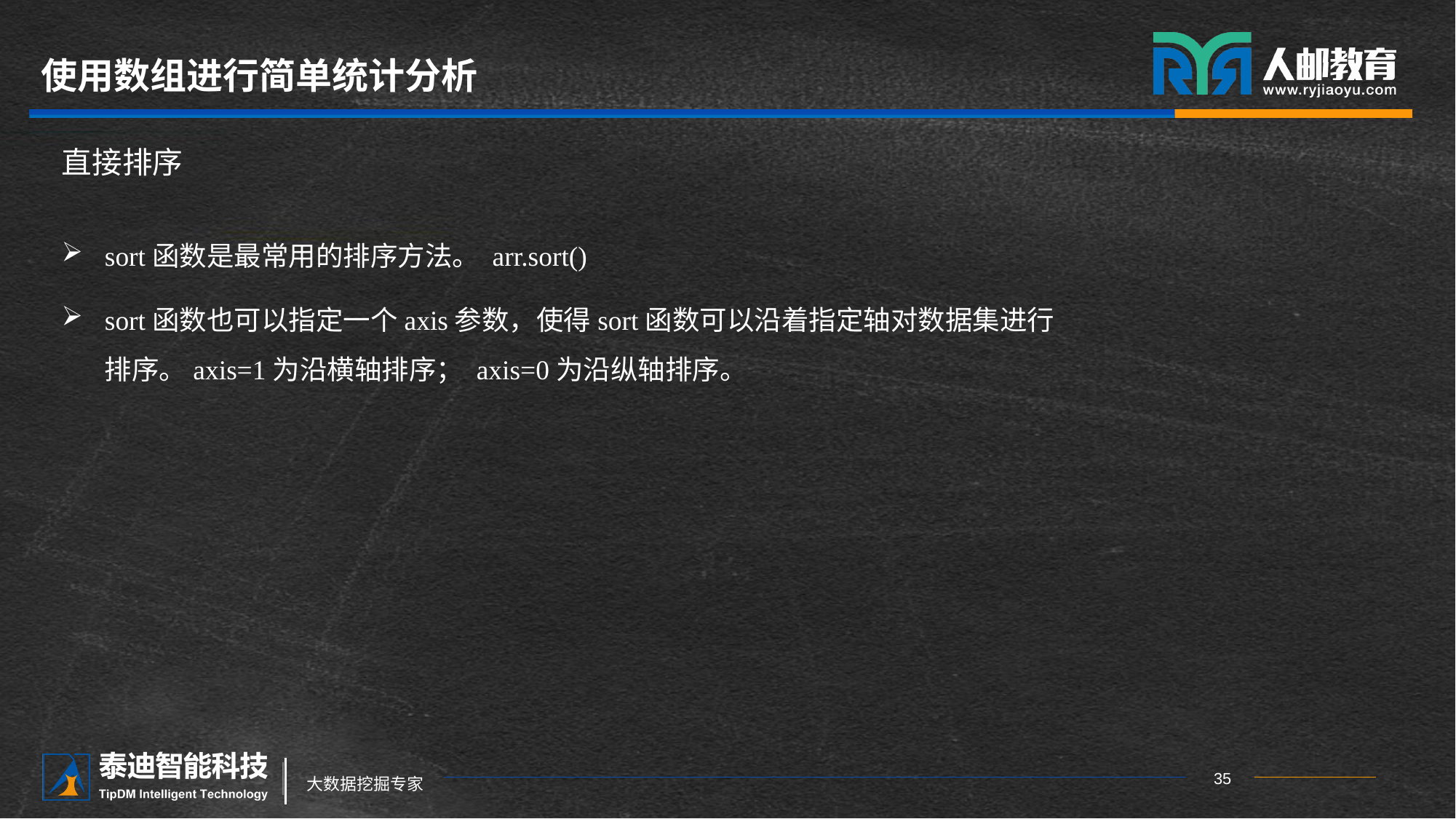

# 使用数组进行简单统计分析
直接排序
sort函数是最常用的排序方法。 arr.sort()
sort函数也可以指定一个axis参数，使得sort函数可以沿着指定轴对数据集进行排序。axis=1为沿横轴排序； axis=0为沿纵轴排序。